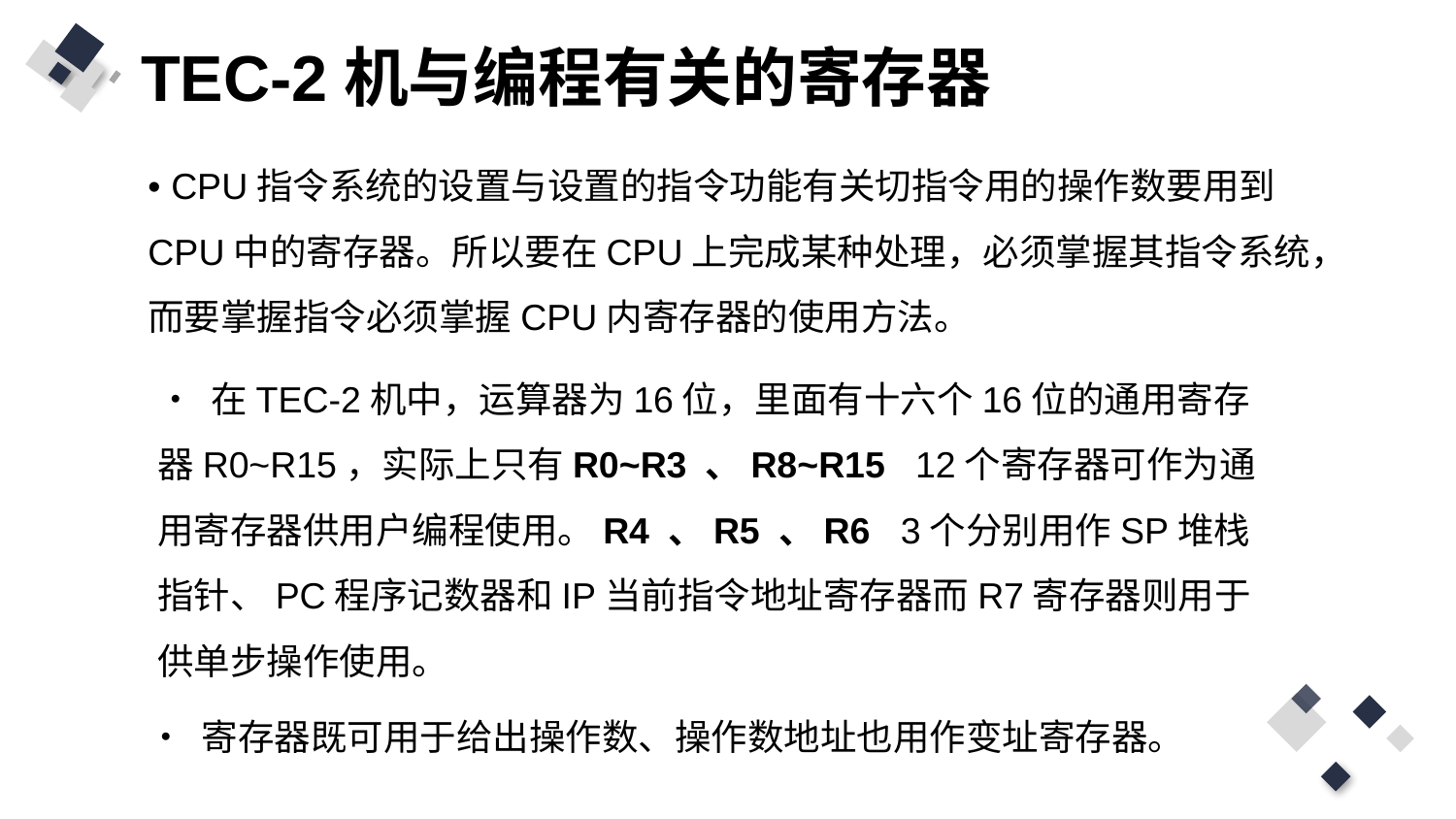

TEC-2机与编程有关的寄存器

• CPU指令系统的设置与设置的指令功能有关切指令用的操作数要用到CPU中的寄存器。所以要在CPU上完成某种处理，必须掌握其指令系统，而要掌握指令必须掌握CPU内寄存器的使用方法。
• 在TEC-2机中，运算器为16位，里面有十六个16位的通用寄存器R0~R15，实际上只有R0~R3 、R8~R15   12个寄存器可作为通用寄存器供用户编程使用。R4 、R5 、R6   3个分别用作SP堆栈指针、PC程序记数器和IP当前指令地址寄存器而R7寄存器则用于供单步操作使用。

• 寄存器既可用于给出操作数、操作数地址也用作变址寄存器。